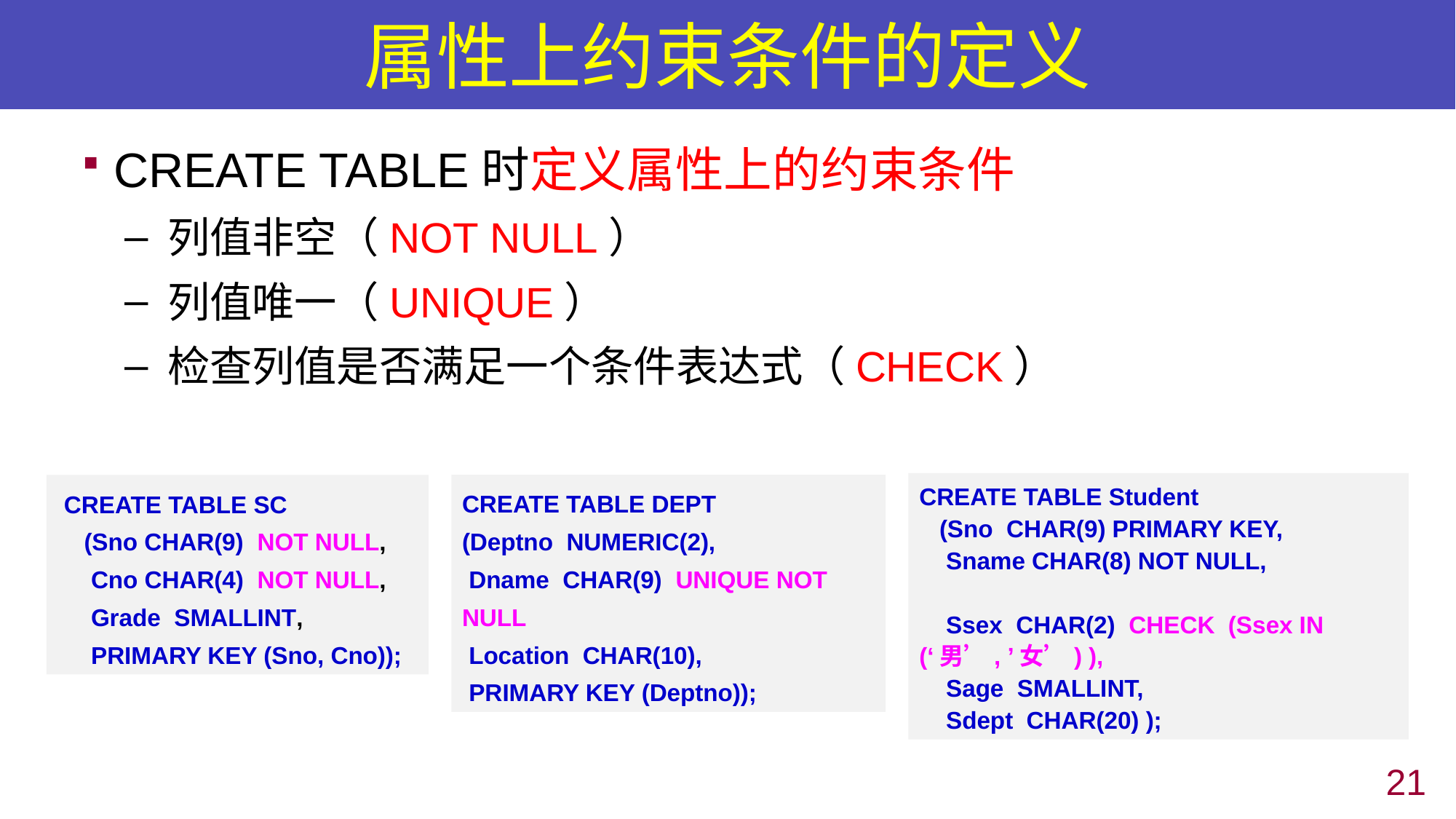

# 属性上约束条件的定义
CREATE TABLE时定义属性上的约束条件
列值非空（NOT NULL）
列值唯一（UNIQUE）
检查列值是否满足一个条件表达式（CHECK）
CREATE TABLE Student
   (Sno  CHAR(9) PRIMARY KEY,
    Sname CHAR(8) NOT NULL,
    Ssex  CHAR(2)  CHECK  (Ssex IN  (‘男’, ’女’) ),
    Sage  SMALLINT,
    Sdept  CHAR(20) );
CREATE TABLE DEPT
(Deptno  NUMERIC(2),
 Dname  CHAR(9)  UNIQUE NOT NULL
 Location  CHAR(10),
 PRIMARY KEY (Deptno));
 CREATE TABLE SC
    (Sno CHAR(9)  NOT NULL,
     Cno CHAR(4)  NOT NULL,
     Grade  SMALLINT,
     PRIMARY KEY (Sno, Cno));
21